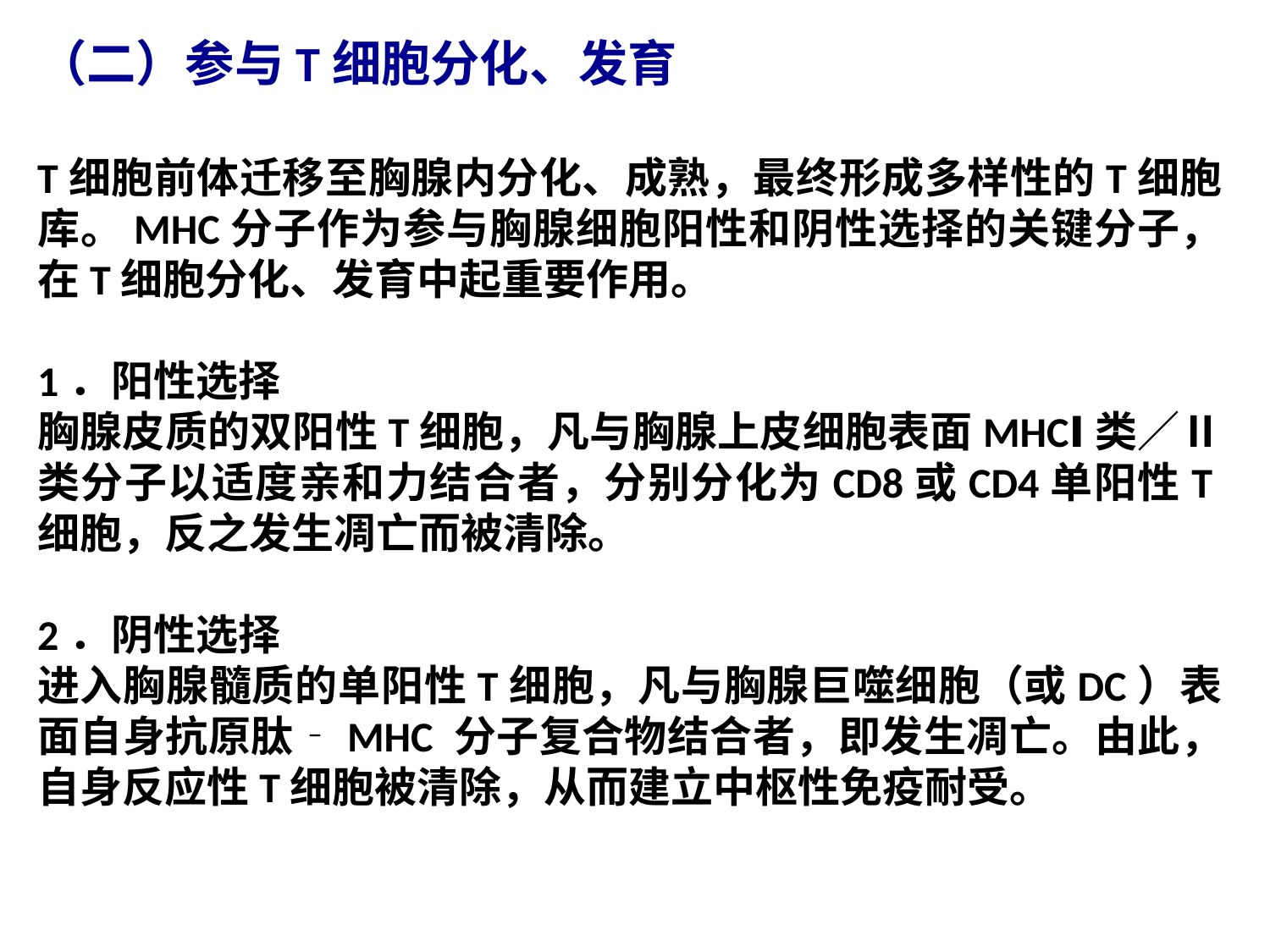

（二）参与T细胞分化、发育

T细胞前体迁移至胸腺内分化、成熟，最终形成多样性的T细胞库。MHC分子作为参与胸腺细胞阳性和阴性选择的关键分子，在T细胞分化、发育中起重要作用。

1．阳性选择
胸腺皮质的双阳性T细胞，凡与胸腺上皮细胞表面MHCⅠ类／Ⅱ类分子以适度亲和力结合者，分别分化为CD8或CD4单阳性T细胞，反之发生凋亡而被清除。

2．阴性选择
进入胸腺髓质的单阳性T细胞，凡与胸腺巨噬细胞（或DC）表面自身抗原肽‐MHC 分子复合物结合者，即发生凋亡。由此，自身反应性T细胞被清除，从而建立中枢性免疫耐受。